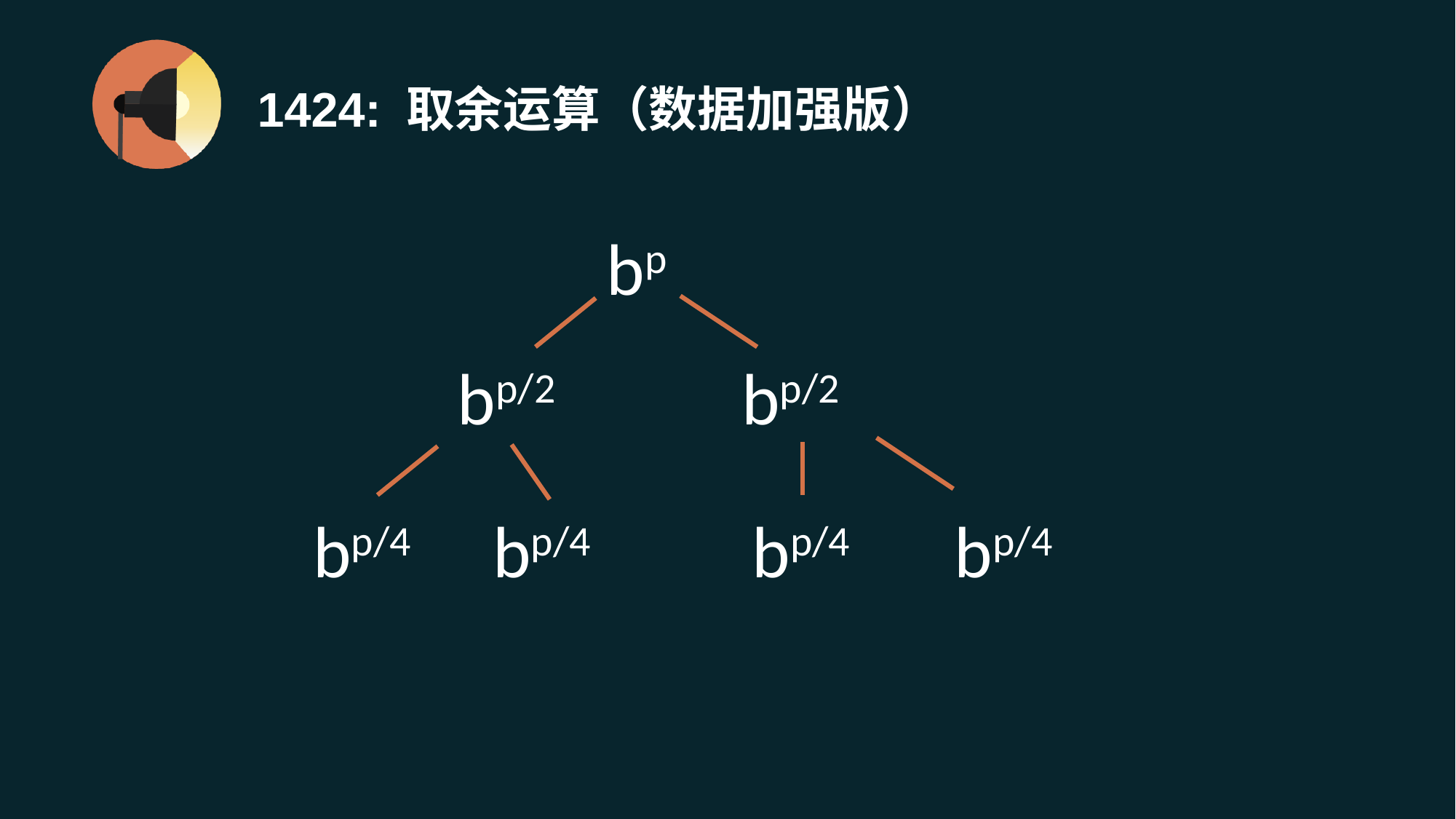

# 1424: 取余运算（数据加强版）
bp
bp/2
bp/2
bp/4
bp/4
bp/4
bp/4